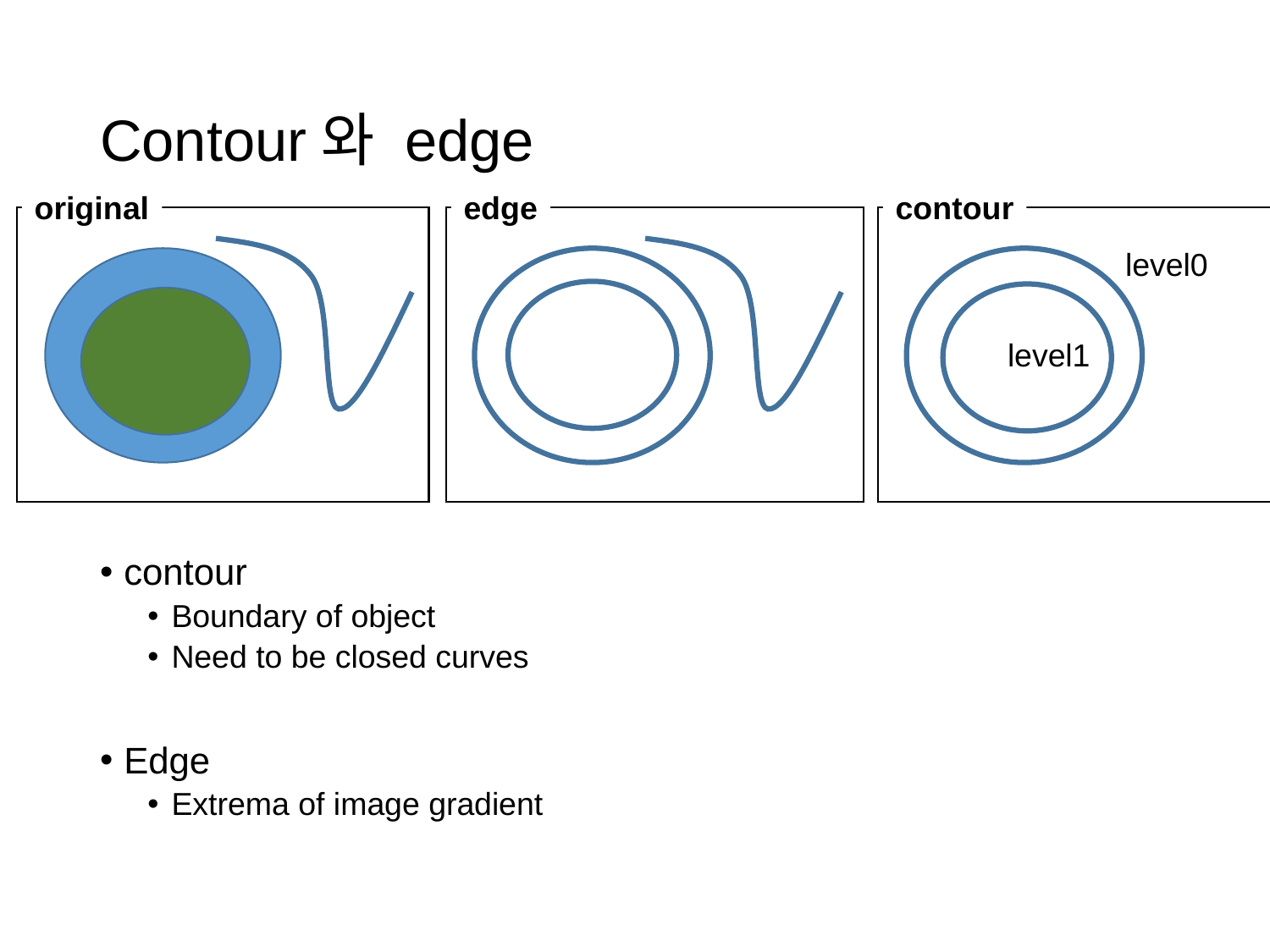

# Contour와 edge
original
edge
contour

level0

level1
contour
Boundary of object
Need to be closed curves

Edge
Extrema of image gradient